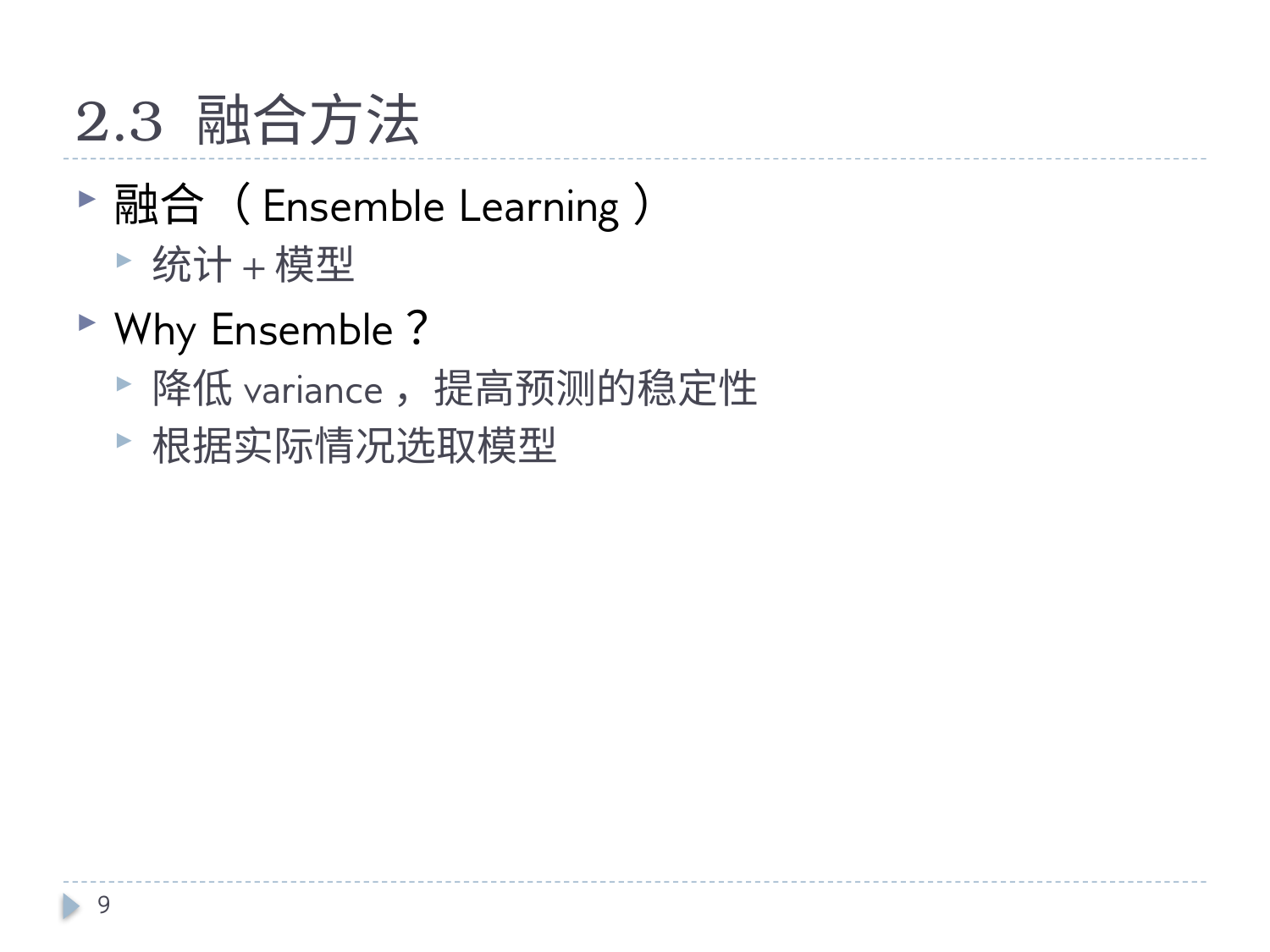

# 2.3 融合方法
融合（Ensemble Learning）
统计+模型
Why Ensemble？
降低variance，提高预测的稳定性
根据实际情况选取模型
9